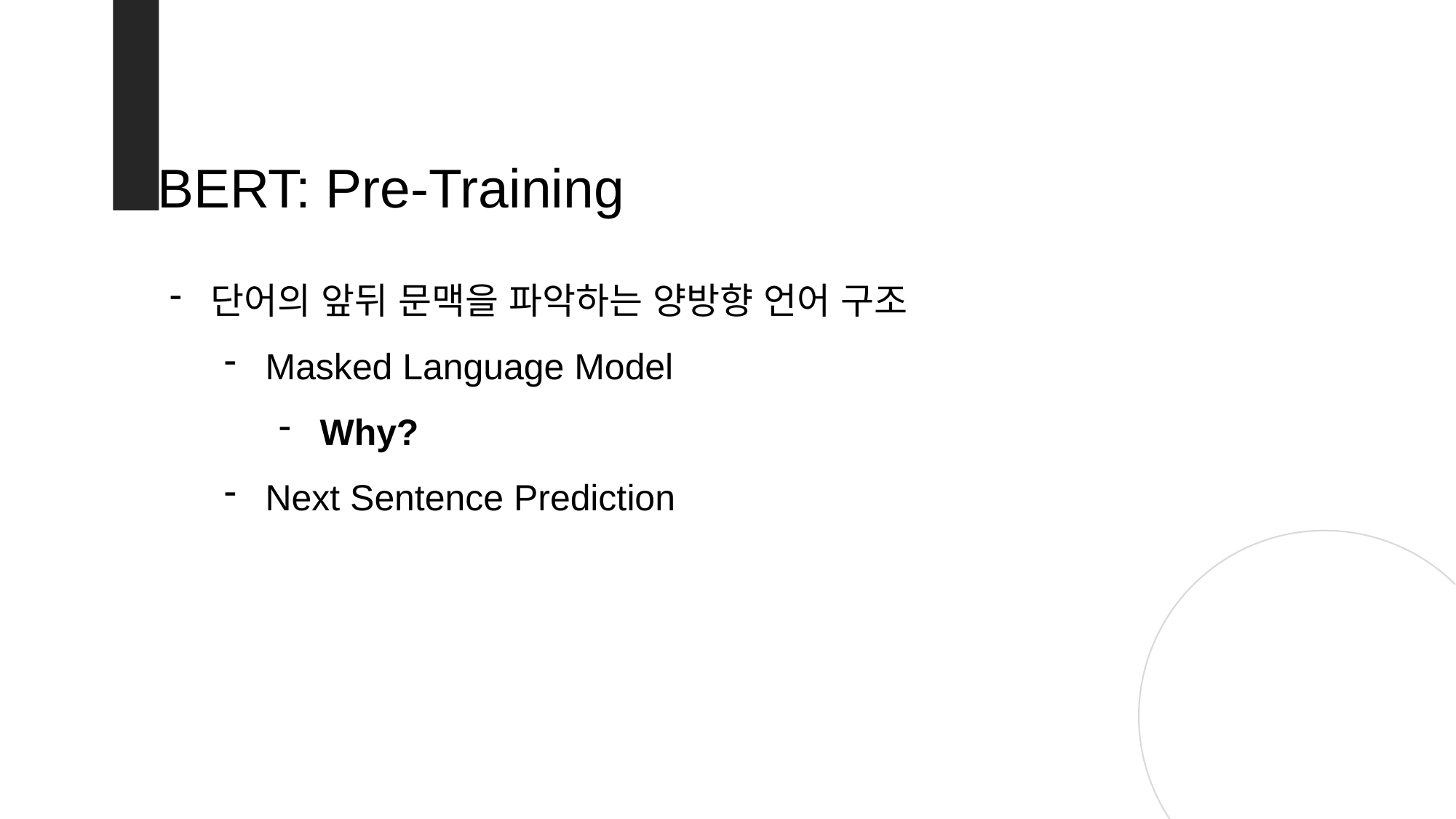

BERT: Pre-Training
단어의 앞뒤 문맥을 파악하는 양방향 언어 구조
Masked Language Model
Why?
Next Sentence Prediction